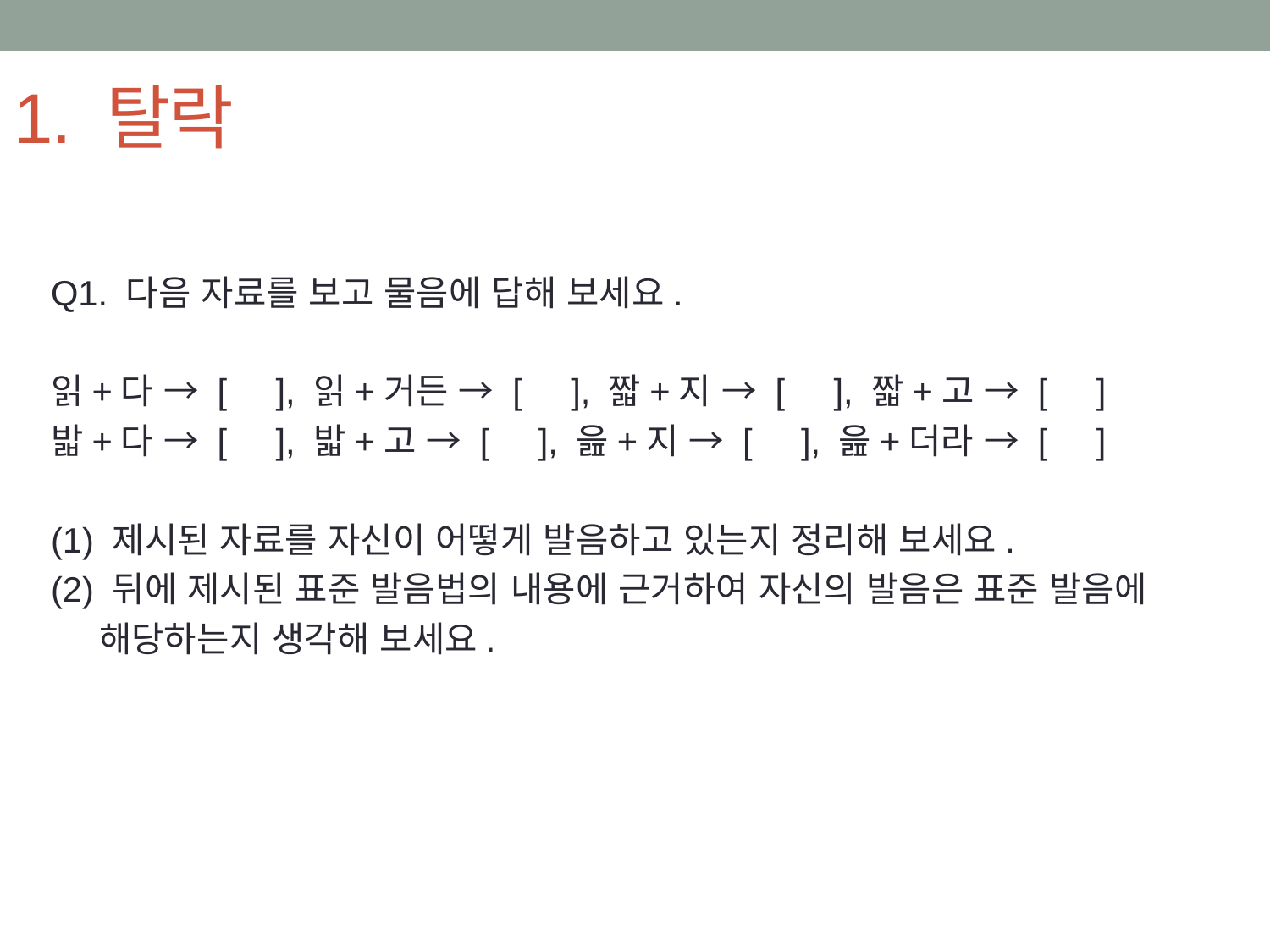

# 1. 탈락

Q1. 다음 자료를 보고 물음에 답해 보세요.

읽+다 → [     ], 읽+거든 → [     ], 짧+지 → [     ], 짧+고 → [     ]
밟+다 → [     ], 밟+고 → [     ], 읊+지 → [     ], 읊+더라 → [     ]

(1) 제시된 자료를 자신이 어떻게 발음하고 있는지 정리해 보세요.
(2) 뒤에 제시된 표준 발음법의 내용에 근거하여 자신의 발음은 표준 발음에
    해당하는지 생각해 보세요.